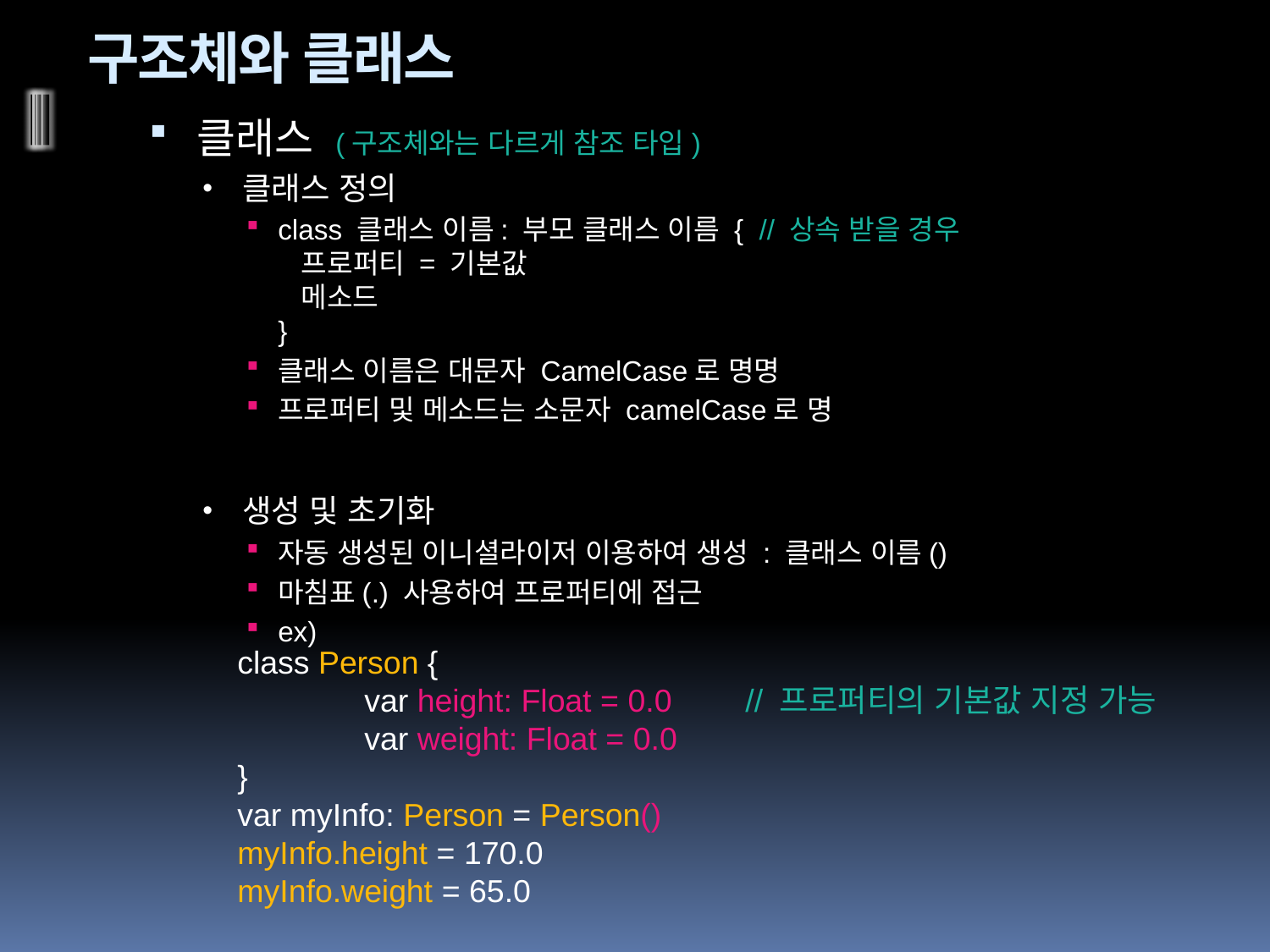

# 구조체와 클래스
클래스 (구조체와는 다르게 참조 타입)
클래스 정의
class 클래스 이름: 부모 클래스 이름 {  // 상속 받을 경우
   프로퍼티 = 기본값
   메소드
}
클래스 이름은 대문자 CamelCase로 명명
프로퍼티 및 메소드는 소문자 camelCase로 명

생성 및 초기화
자동 생성된 이니셜라이저 이용하여 생성 : 클래스 이름()
마침표(.) 사용하여 프로퍼티에 접근
ex)

class Person {
	var height: Float = 0.0	// 프로퍼티의 기본값 지정 가능
	var weight: Float = 0.0
}
var myInfo: Person = Person()
myInfo.height = 170.0
myInfo.weight = 65.0